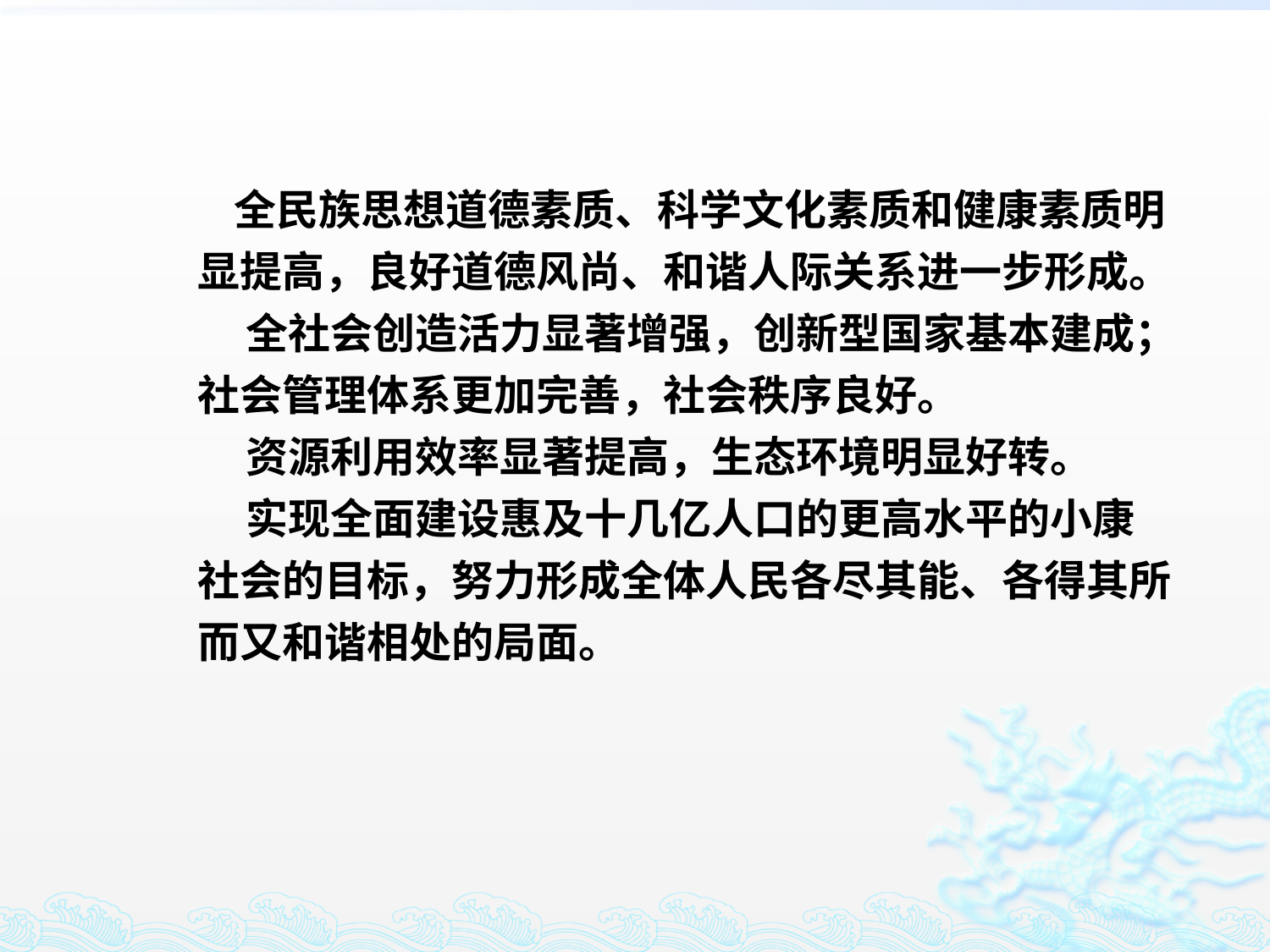

全民族思想道德素质、科学文化素质和健康素质明显提高，良好道德风尚、和谐人际关系进一步形成。
    全社会创造活力显著增强，创新型国家基本建成；社会管理体系更加完善，社会秩序良好。
    资源利用效率显著提高，生态环境明显好转。
    实现全面建设惠及十几亿人口的更高水平的小康社会的目标，努力形成全体人民各尽其能、各得其所而又和谐相处的局面。